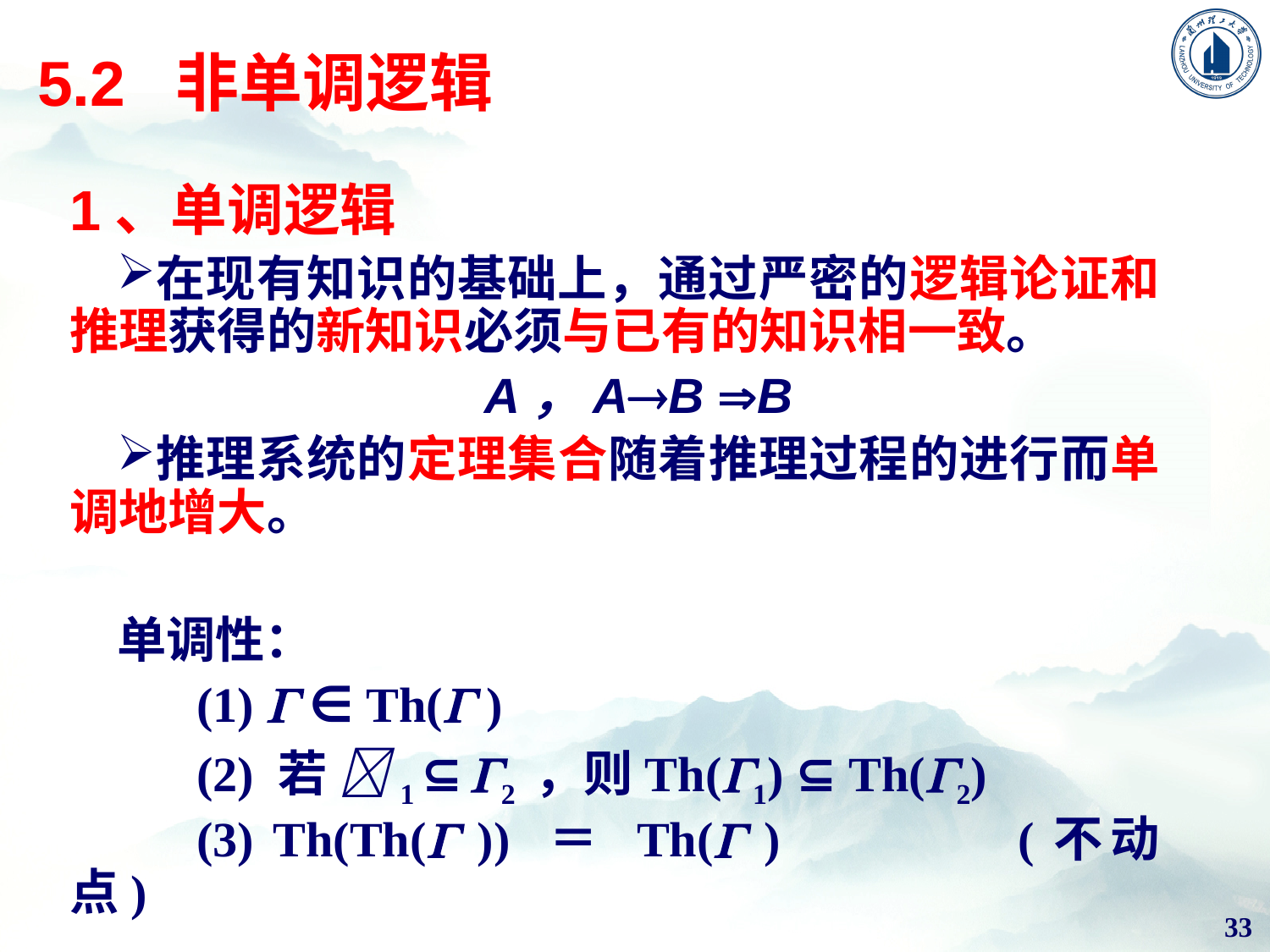

5.2  非单调逻辑
1、单调逻辑
在现有知识的基础上，通过严密的逻辑论证和推理获得的新知识必须与已有的知识相一致。
A，A→B ⇒B
推理系统的定理集合随着推理过程的进行而单调地增大。

单调性：
	(1) Γ ∈ Th(Γ )
	(2) 若 Γ1 ⊆ Γ2 ，则Th(Γ1) ⊆ Th(Γ2)
	(3) Th(Th(Γ )) ＝ Th(Γ ) 		(不动点)
33